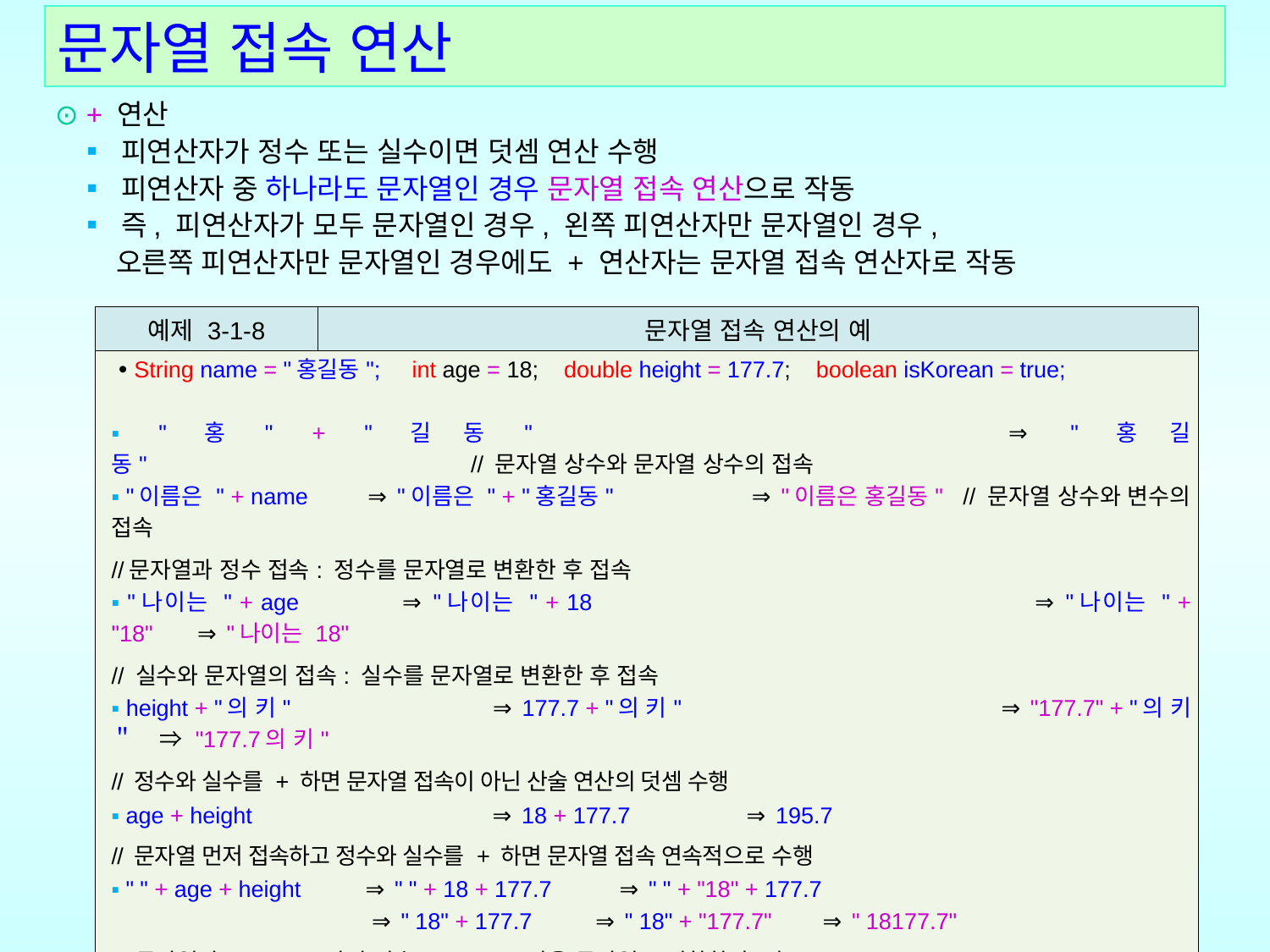

문자열 접속 연산
⊙ + 연산
   ▪ 피연산자가 정수 또는 실수이면 덧셈 연산 수행
   ▪ 피연산자 중 하나라도 문자열인 경우 문자열 접속 연산으로 작동
   ▪ 즉, 피연산자가 모두 문자열인 경우, 왼쪽 피연산자만 문자열인 경우,
       오른쪽 피연산자만 문자열인 경우에도 + 연산자는 문자열 접속 연산자로 작동
| 예제 3-1-8 | 문자열 접속 연산의 예 |
| --- | --- |
| • String name = "홍길동"; int age = 18; double height = 177.7; boolean isKorean = true; ▪ "홍" + "길동" ⇒ "홍길동" // 문자열 상수와 문자열 상수의 접속 ▪ "이름은 " + name ⇒ "이름은 " + "홍길동" ⇒ "이름은 홍길동" // 문자열 상수와 변수의 접속 //문자열과 정수 접속: 정수를 문자열로 변환한 후 접속 ▪ "나이는 " + age ⇒ "나이는 " + 18 ⇒ "나이는 " + "18" ⇒ "나이는 18" // 실수와 문자열의 접속: 실수를 문자열로 변환한 후 접속 ▪ height + "의 키" ⇒ 177.7 + "의 키" ⇒ "177.7" + "의 키＂ ⇒ "177.7의 키" // 정수와 실수를 + 하면 문자열 접속이 아닌 산술 연산의 덧셈 수행 ▪ age + height ⇒ 18 + 177.7 ⇒ 195.7 // 문자열 먼저 접속하고 정수와 실수를 + 하면 문자열 접속 연속적으로 수행 ▪ " " + age + height ⇒ " " + 18 + 177.7 ⇒ " " + "18" + 177.7 ⇒ " 18" + 177.7 ⇒ " 18" + "177.7" ⇒ " 18177.7" // 문자열과 boolean 값의 접속: boolean 값을 문자열로 변환한 후 접 ▪ "한국인 여부는 " + isKorean ⇒ "한국인 여부는 " + true ⇒ "한국인 여부는 " + "true" ⇒ "한국인 여부는 true" |  |